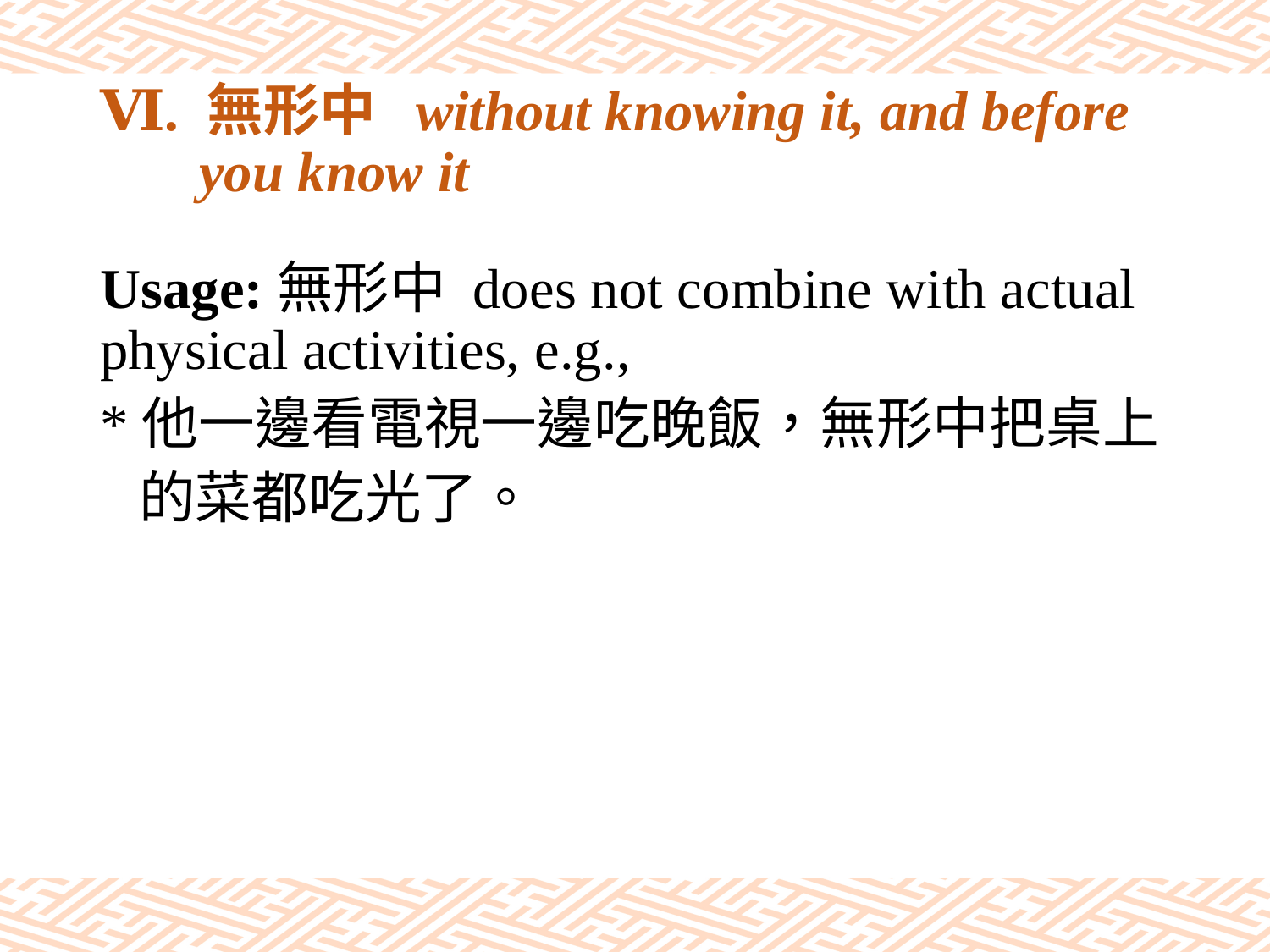

# Ⅵ. 無形中  without knowing it, and before you know it
Usage:無形中 does not combine with actual physical activities, e.g.,
*他一邊看電視一邊吃晚飯，無形中把桌上
  的菜都吃光了。